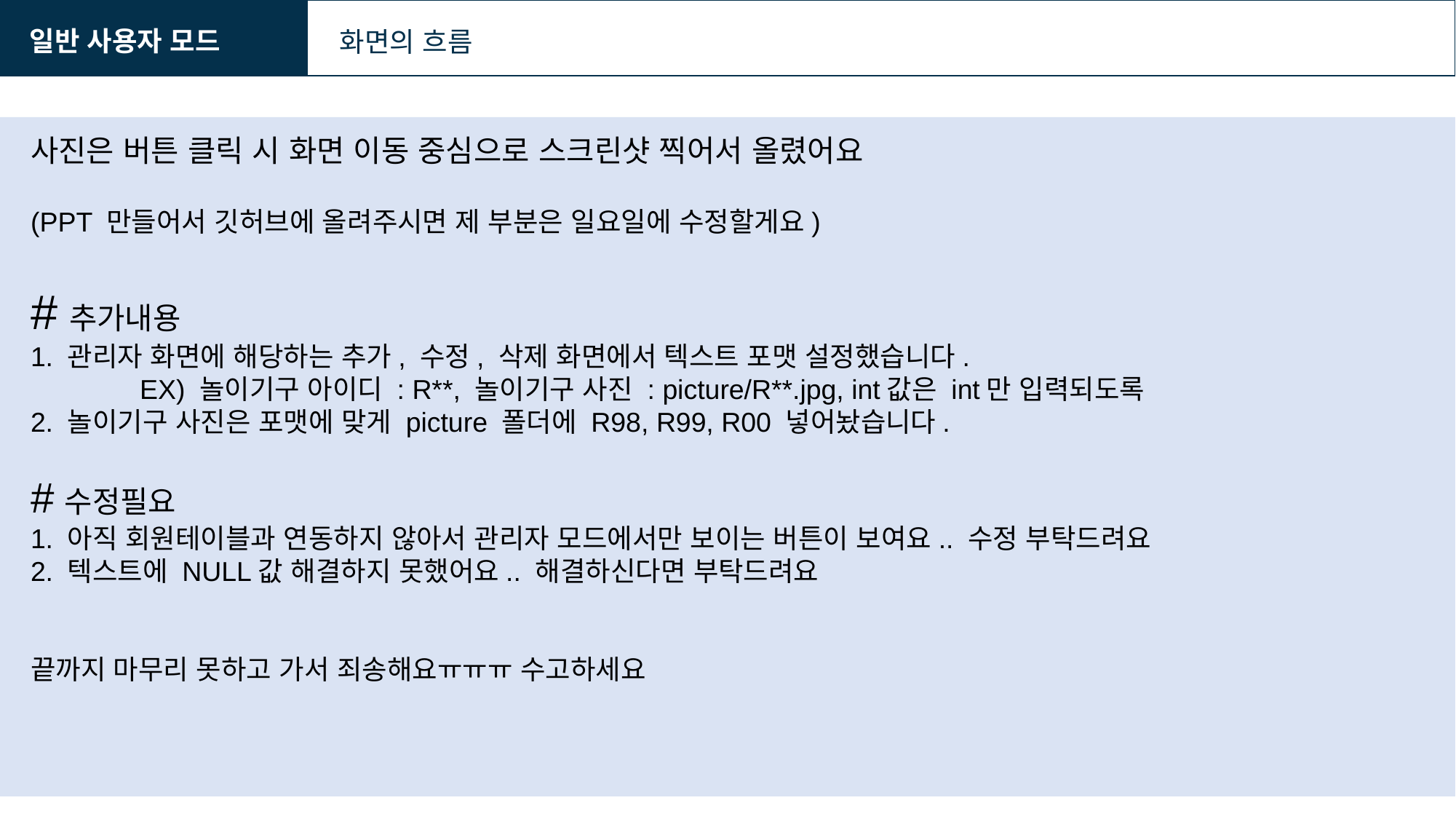

일반 사용자 모드
  화면의 흐름

사진은 버튼 클릭 시 화면 이동 중심으로 스크린샷 찍어서 올렸어요

(PPT 만들어서 깃허브에 올려주시면 제 부분은 일요일에 수정할게요)

#추가내용
1. 관리자 화면에 해당하는 추가, 수정, 삭제 화면에서 텍스트 포맷 설정했습니다.
	EX) 놀이기구 아이디 : R**, 놀이기구 사진 : picture/R**.jpg, int값은 int만 입력되도록
2. 놀이기구 사진은 포맷에 맞게 picture 폴더에 R98, R99, R00 넣어놨습니다.

#수정필요
1. 아직 회원테이블과 연동하지 않아서 관리자 모드에서만 보이는 버튼이 보여요.. 수정 부탁드려요
2. 텍스트에 NULL값 해결하지 못했어요.. 해결하신다면 부탁드려요

끝까지 마무리 못하고 가서 죄송해요ㅠㅠㅠ 수고하세요

1